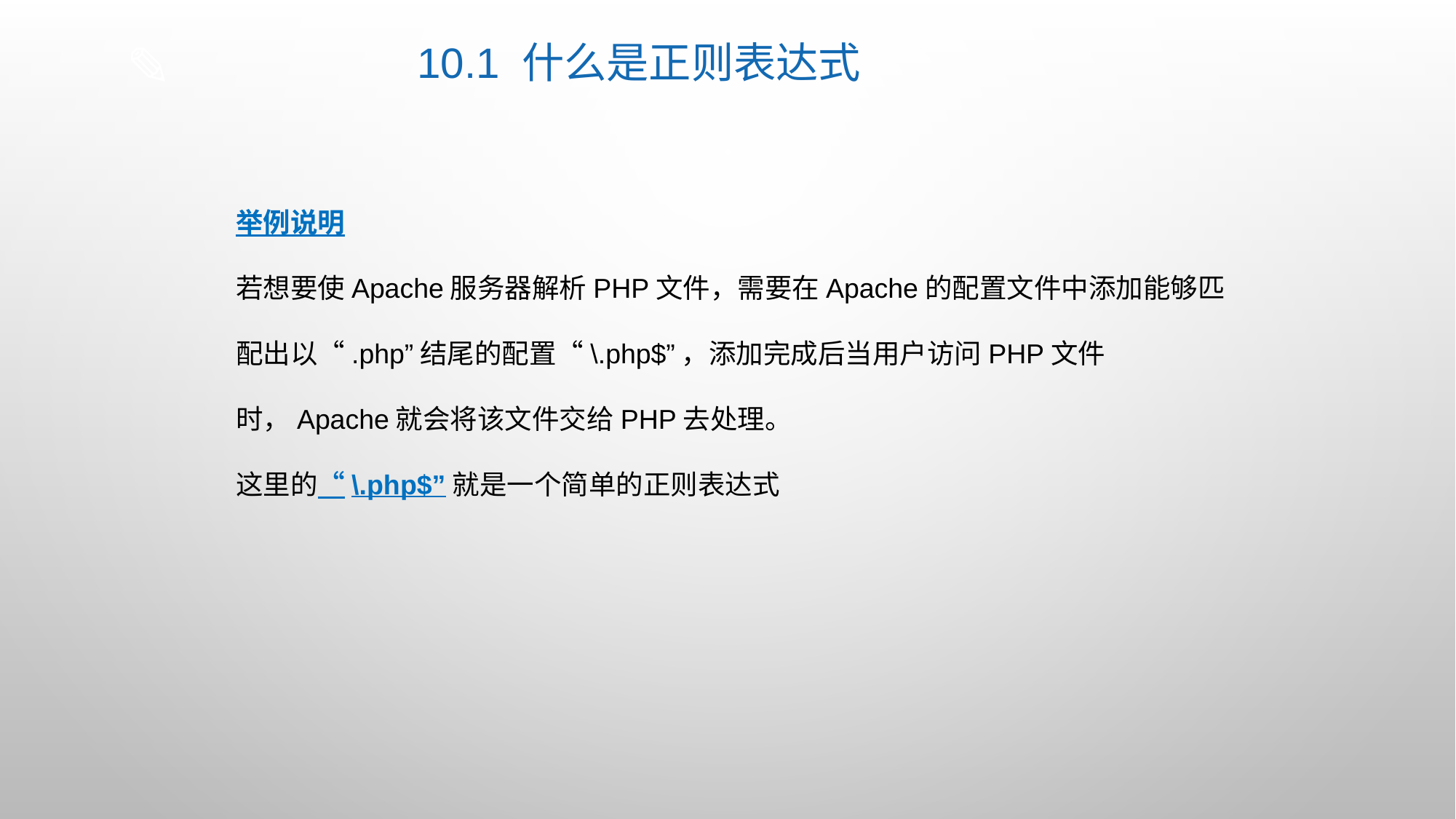

# 10.1 什么是正则表达式
举例说明
若想要使Apache服务器解析PHP文件，需要在Apache的配置文件中添加能够匹配出以“.php”结尾的配置“\.php$”，添加完成后当用户访问PHP文件时，Apache就会将该文件交给PHP去处理。
这里的“\.php$”就是一个简单的正则表达式